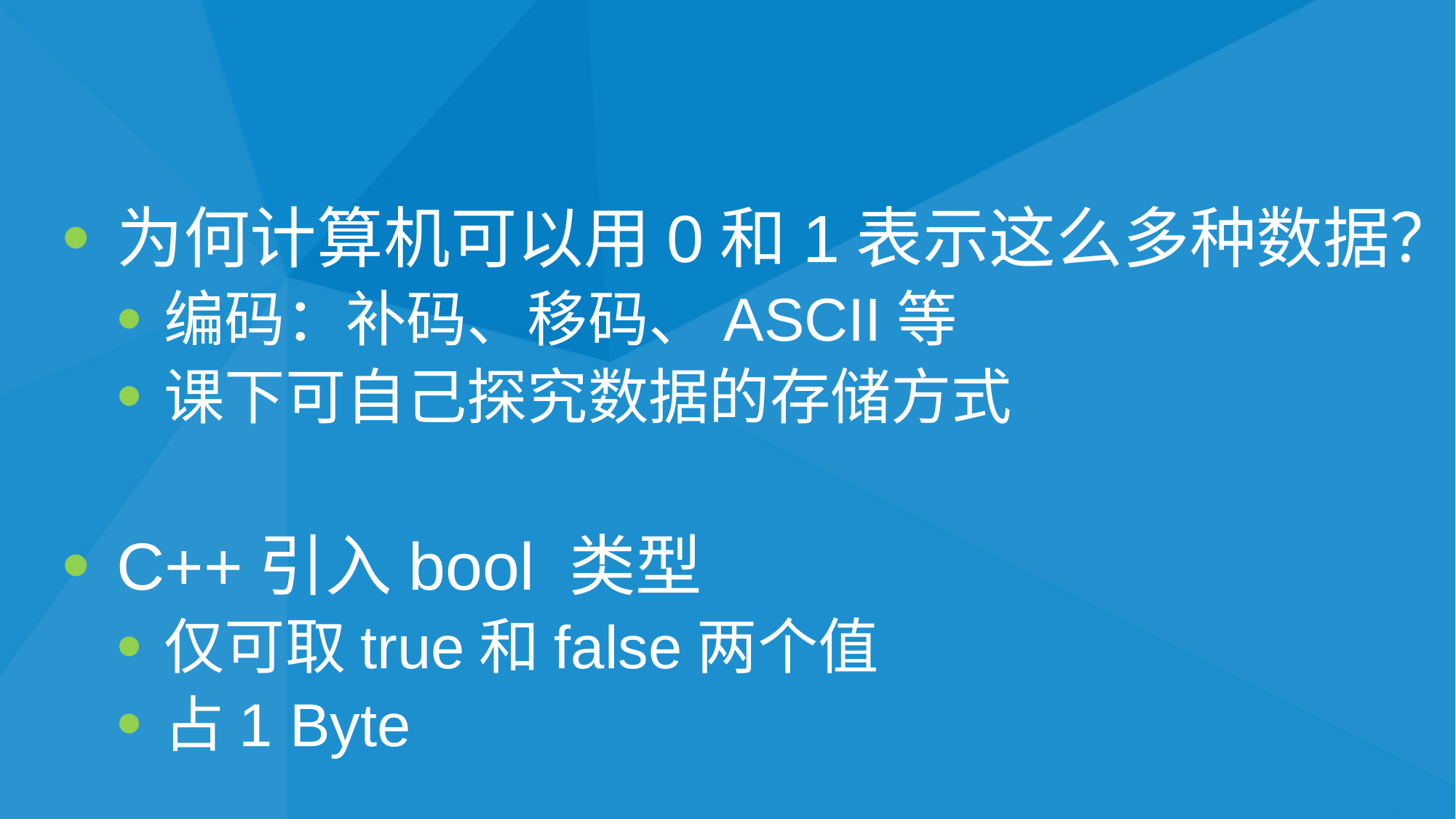

#
为何计算机可以用0和1表示这么多种数据？
编码：补码、移码、ASCII等
课下可自己探究数据的存储方式

C++引入bool 类型
仅可取true和false两个值
占1 Byte